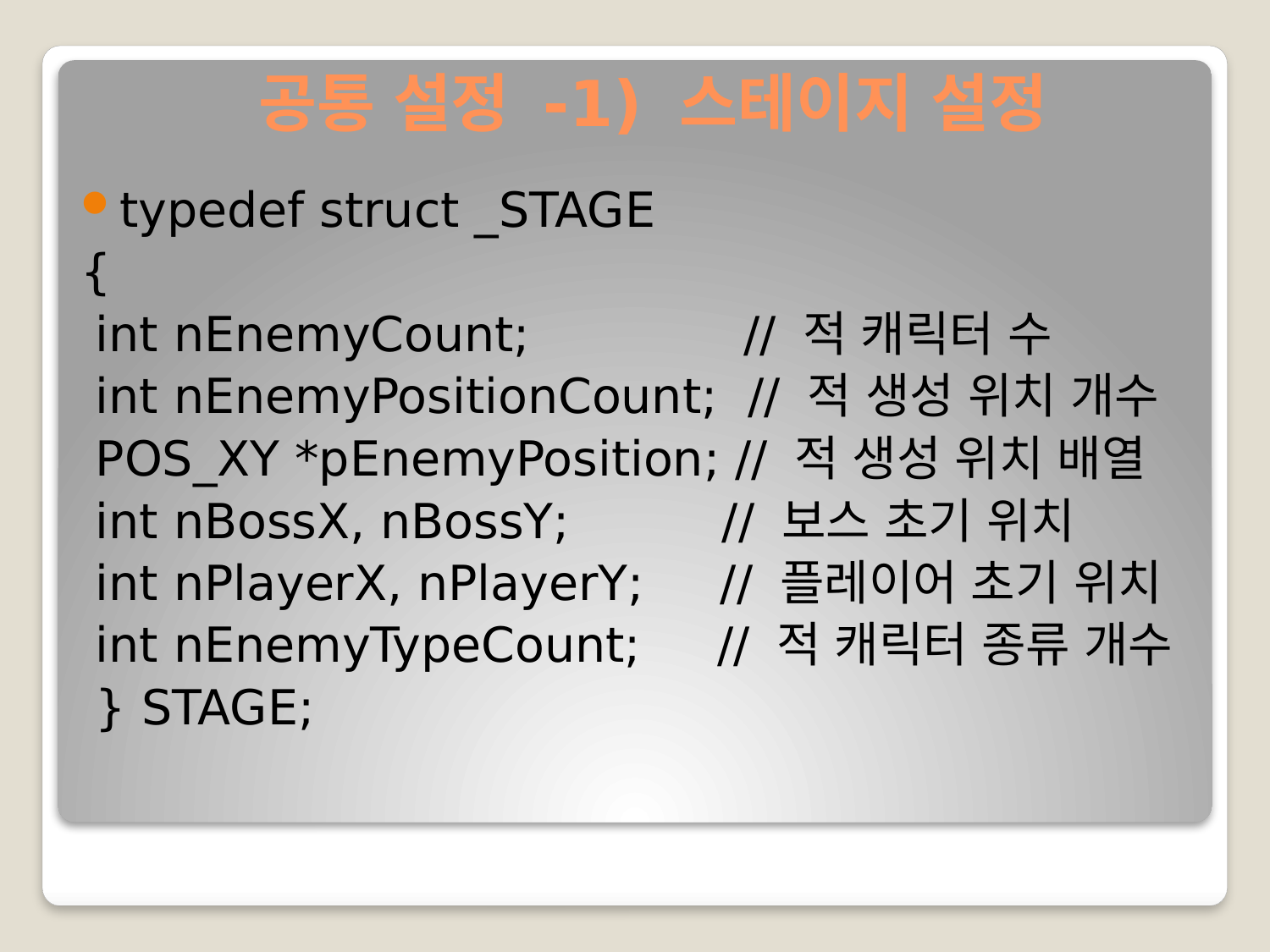

# 공통 설정 -1) 스테이지 설정
typedef struct _STAGE
{
 int nEnemyCount;              // 적 캐릭터 수
 int nEnemyPositionCount;  // 적 생성 위치 개수
 POS_XY *pEnemyPosition; // 적 생성 위치 배열
 int nBossX, nBossY;          // 보스 초기 위치
 int nPlayerX, nPlayerY;     // 플레이어 초기 위치
 int nEnemyTypeCount;     // 적 캐릭터 종류 개수
 } STAGE;